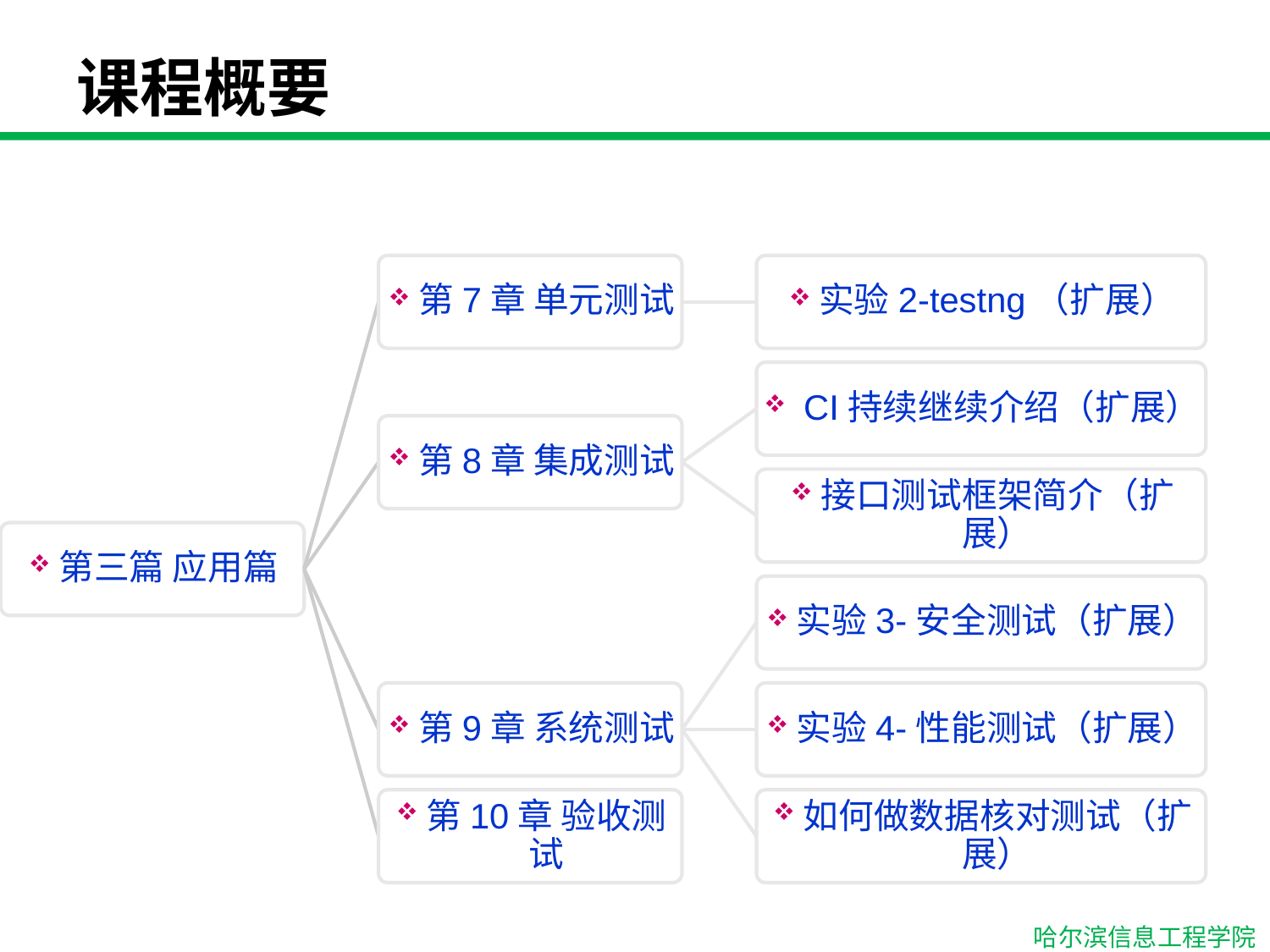

# 课程概要
第三篇 应用篇

第7章 单元测试

实验2-testng（扩展）

第8章 集成测试

 CI持续继续介绍（扩展）

接口测试框架简介（扩展）

第9章 系统测试

实验3-安全测试（扩展）

实验4-性能测试（扩展）

如何做数据核对测试（扩展）

第10章 验收测试